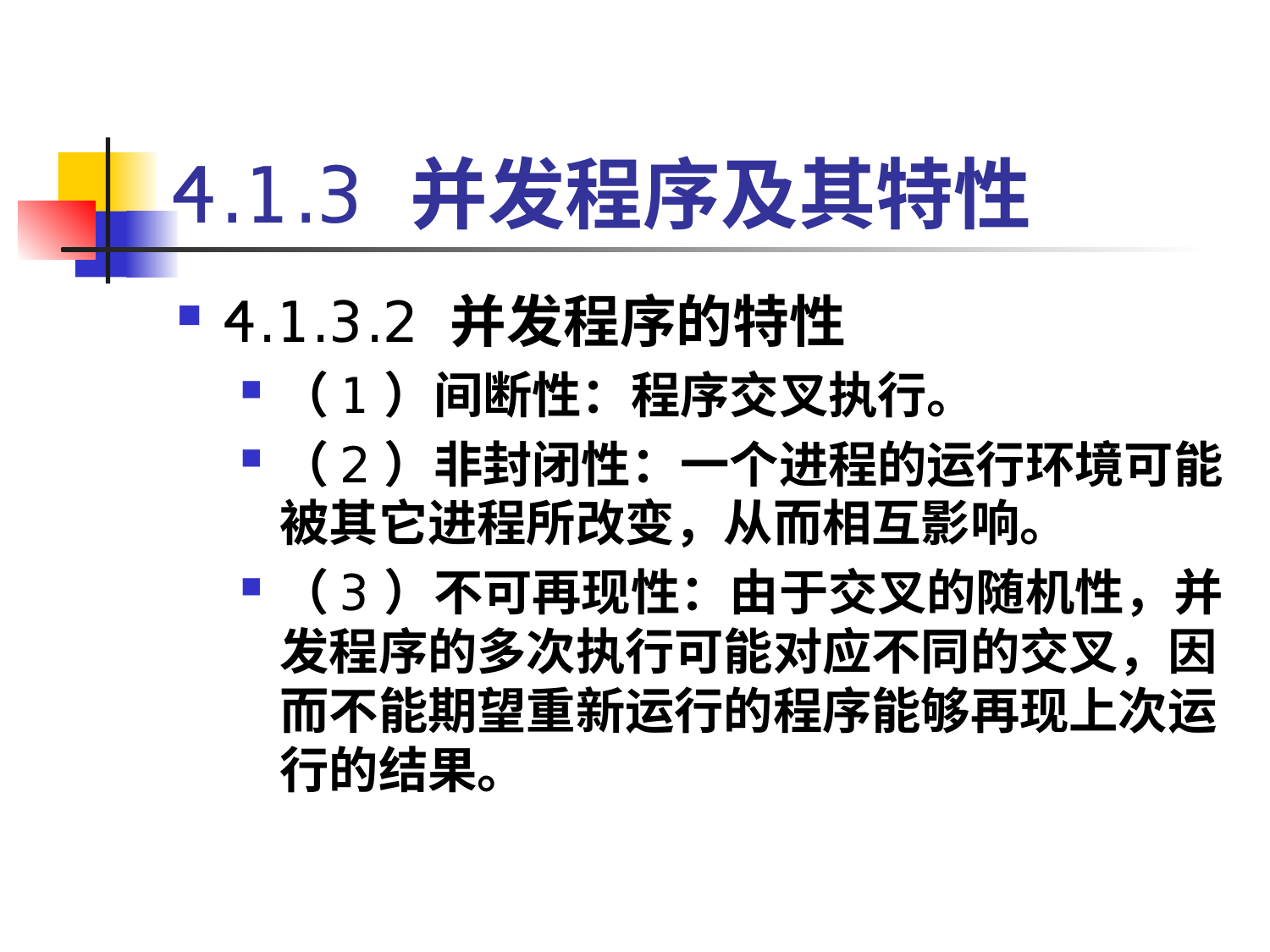

# 4.1.3 并发程序及其特性
4.1.3.2 并发程序的特性
（1）间断性：程序交叉执行。
（2）非封闭性：一个进程的运行环境可能被其它进程所改变，从而相互影响。
（3）不可再现性：由于交叉的随机性，并发程序的多次执行可能对应不同的交叉，因而不能期望重新运行的程序能够再现上次运行的结果。